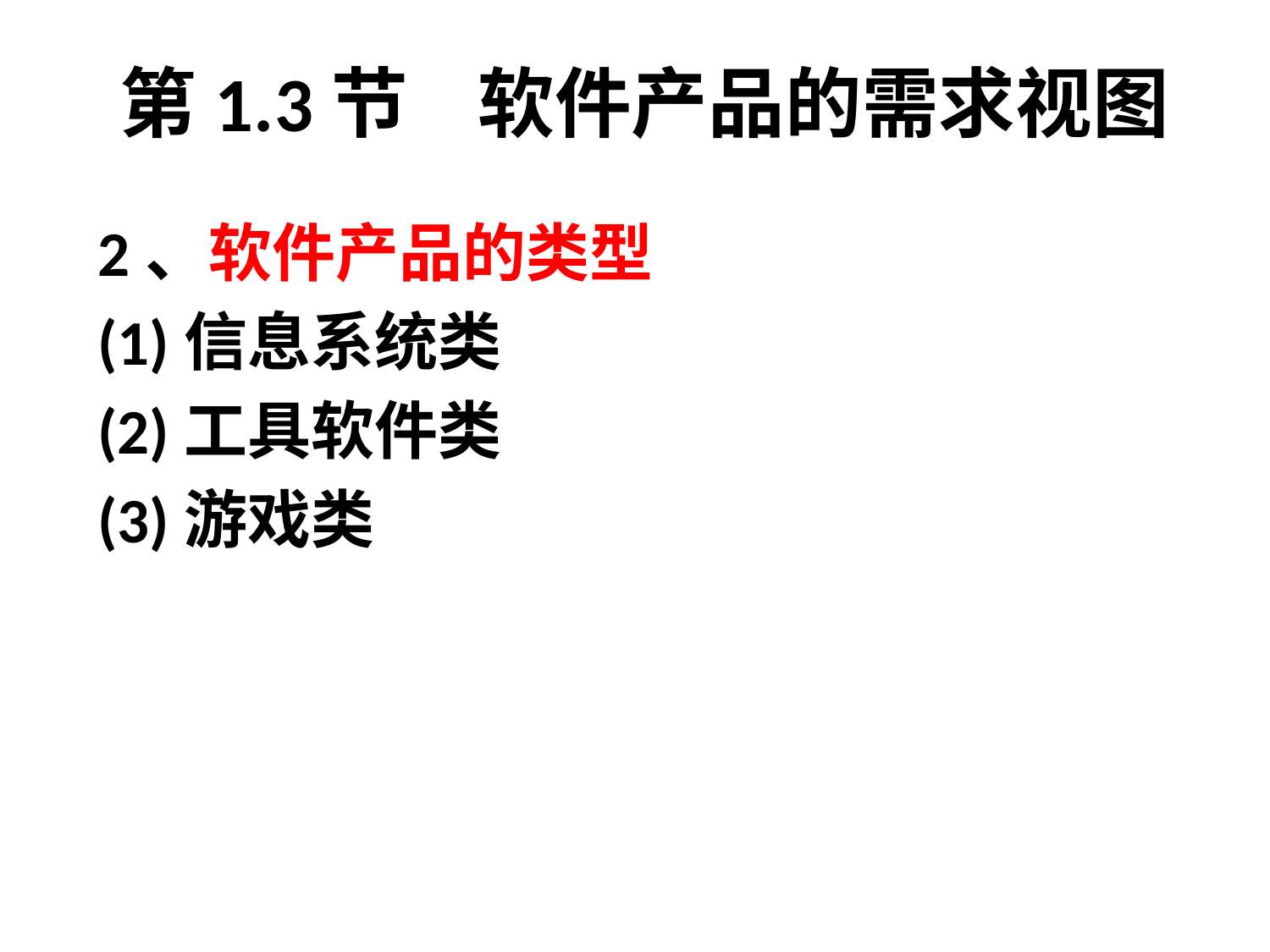

# 第1.3节    软件产品的需求视图
2、软件产品的类型
(1)信息系统类
(2)工具软件类
(3)游戏类